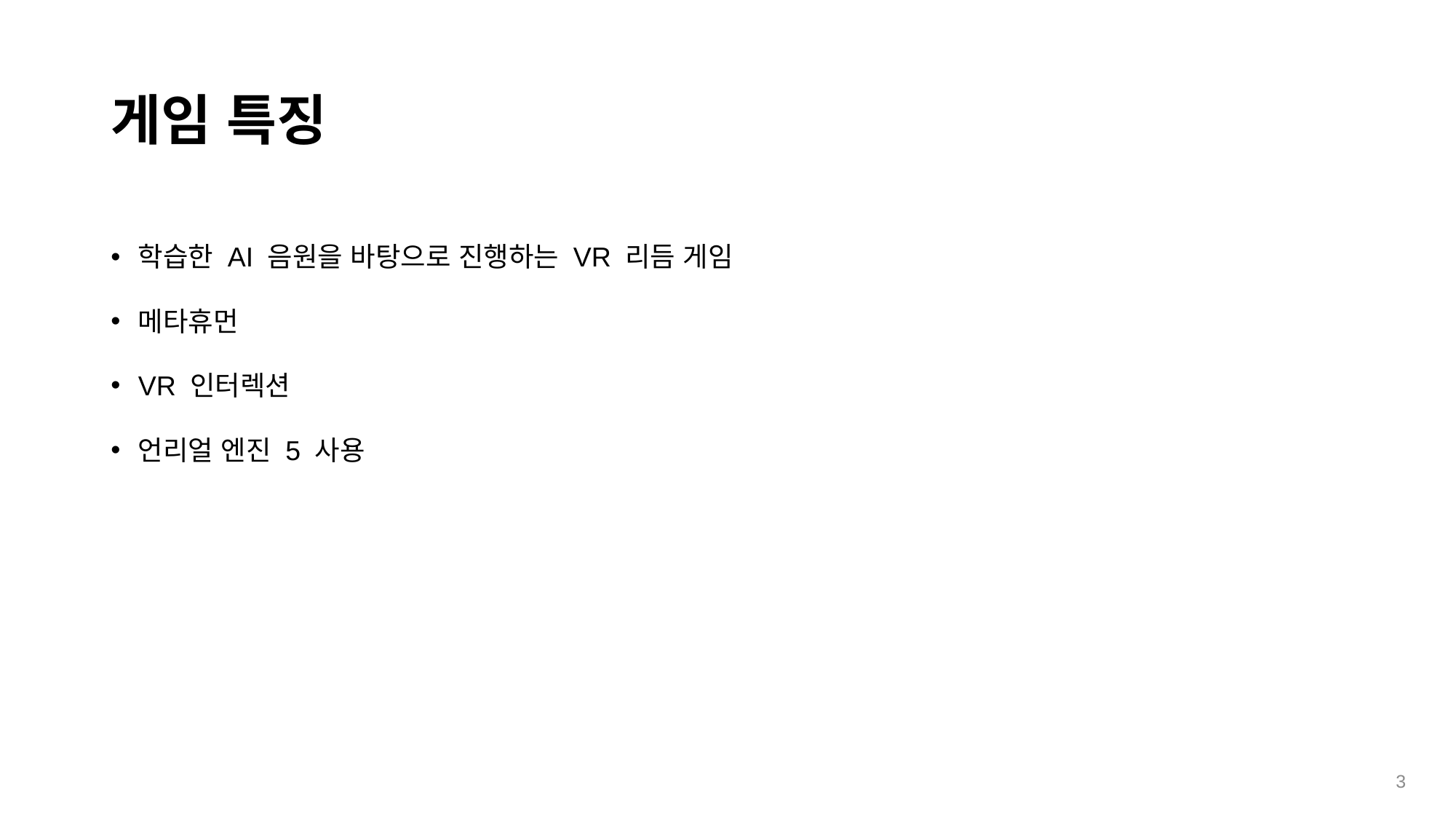

# 게임 특징
학습한 AI 음원을 바탕으로 진행하는 VR 리듬 게임
메타휴먼
VR 인터렉션
언리얼 엔진 5 사용

3